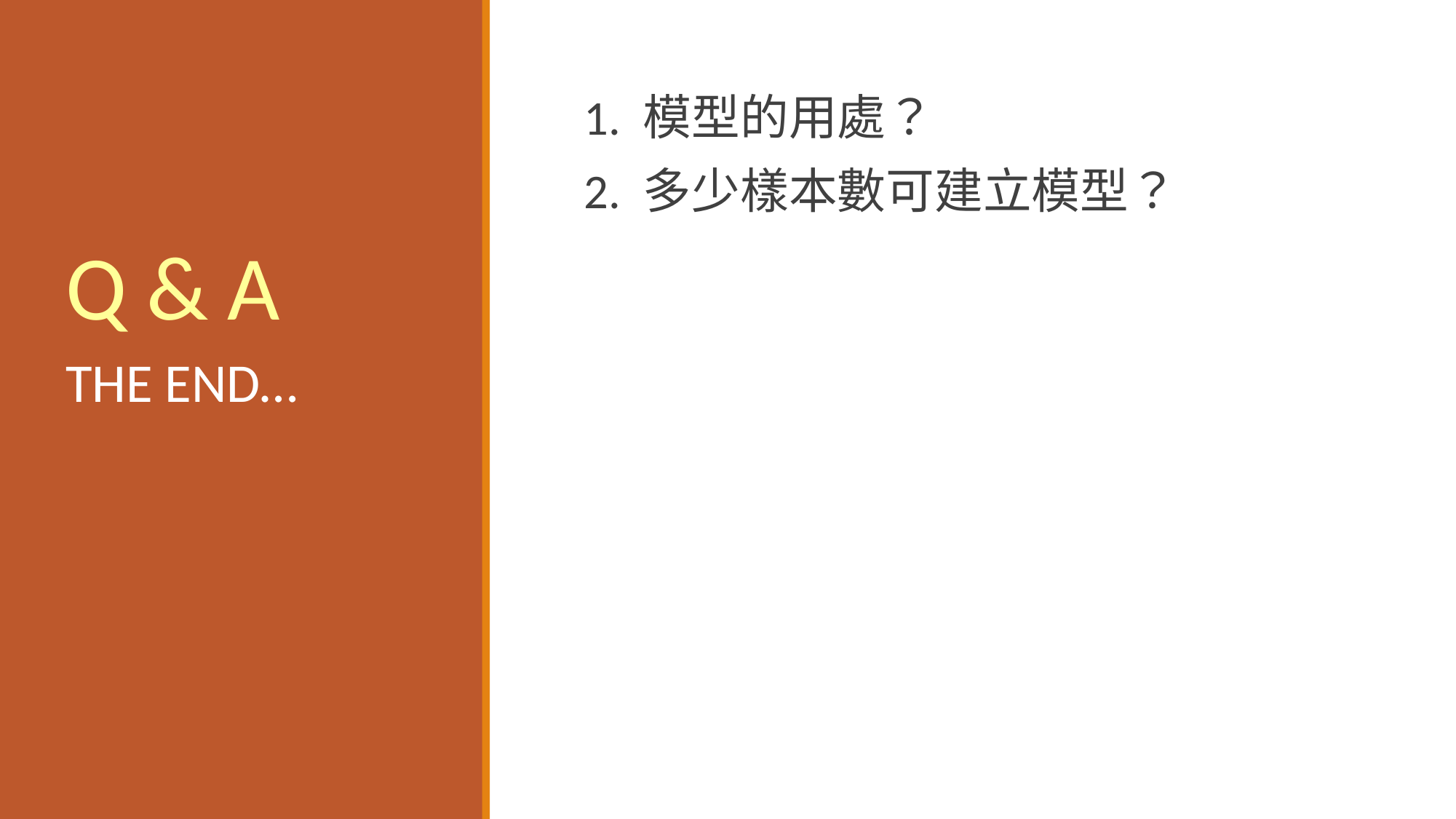

# Q & A
1. 模型的用處？
2. 多少樣本數可建立模型？
THE END…